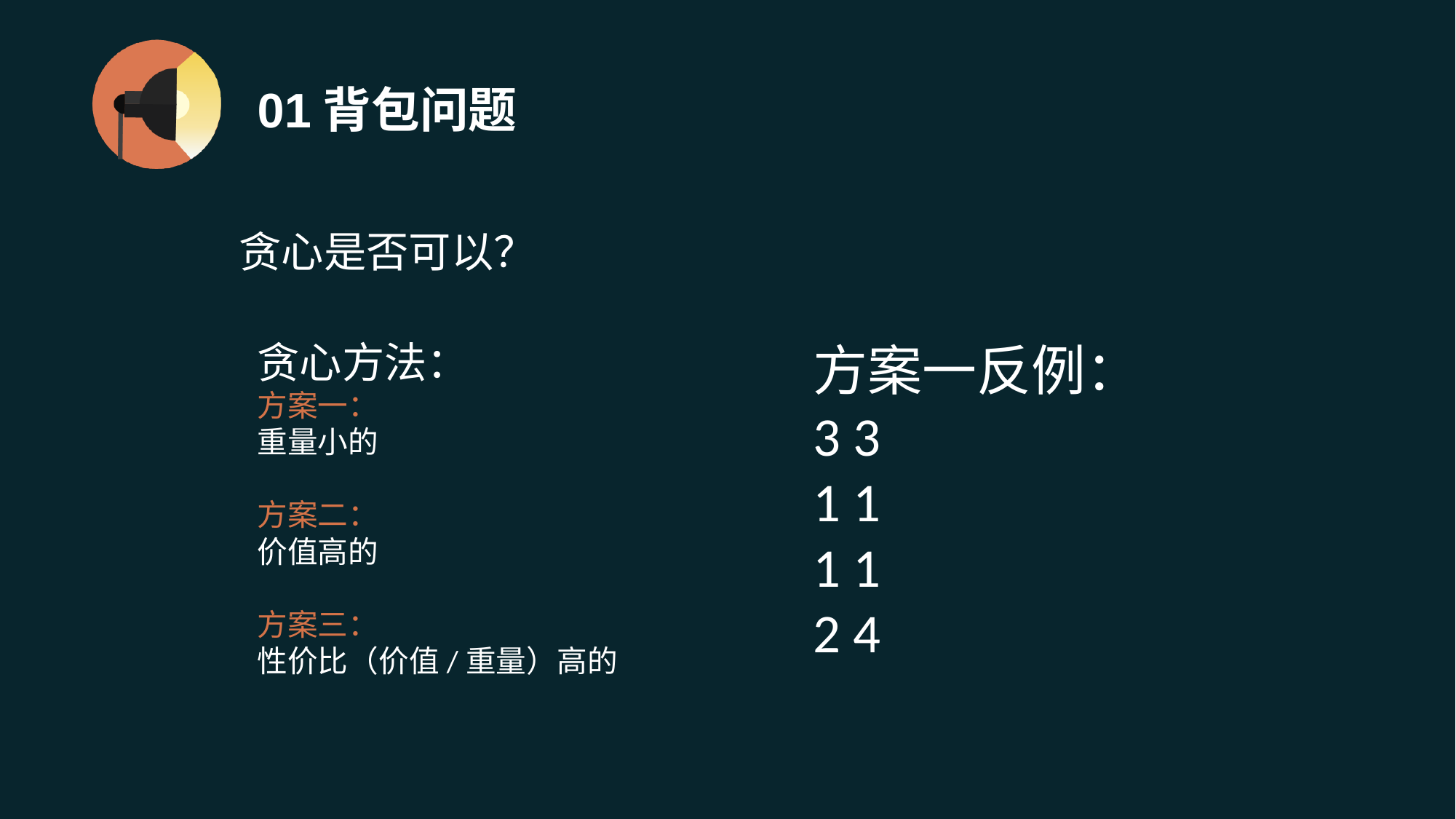

# 01背包问题
贪心是否可以？
贪心方法：
方案一：
重量小的

方案二：
价值高的

方案三：
性价比（价值/重量）高的
方案一反例：
3 3
1 1
1 1
2 4